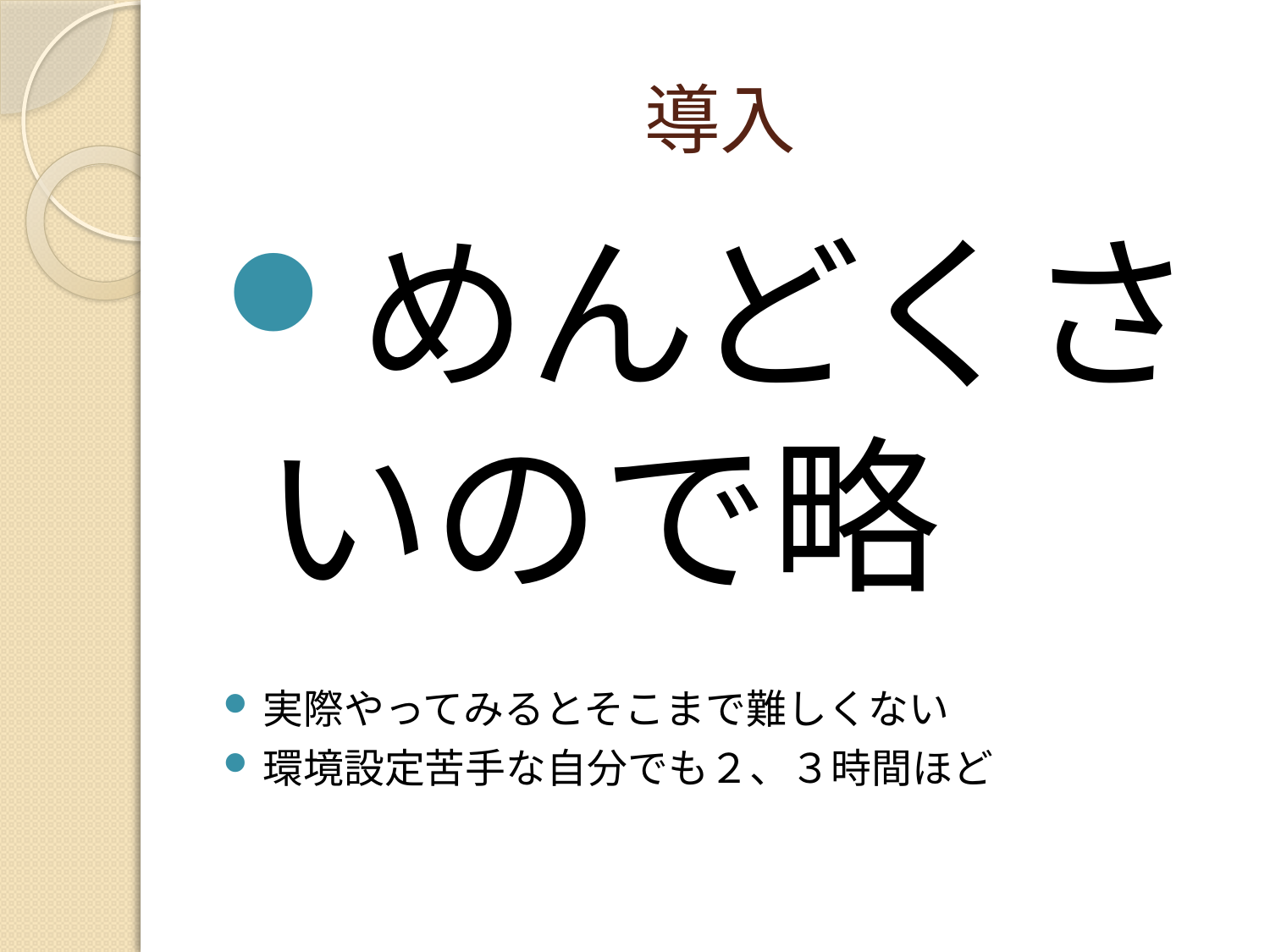

# 導入
めんどくさいので略

実際やってみるとそこまで難しくない
環境設定苦手な自分でも２、３時間ほど